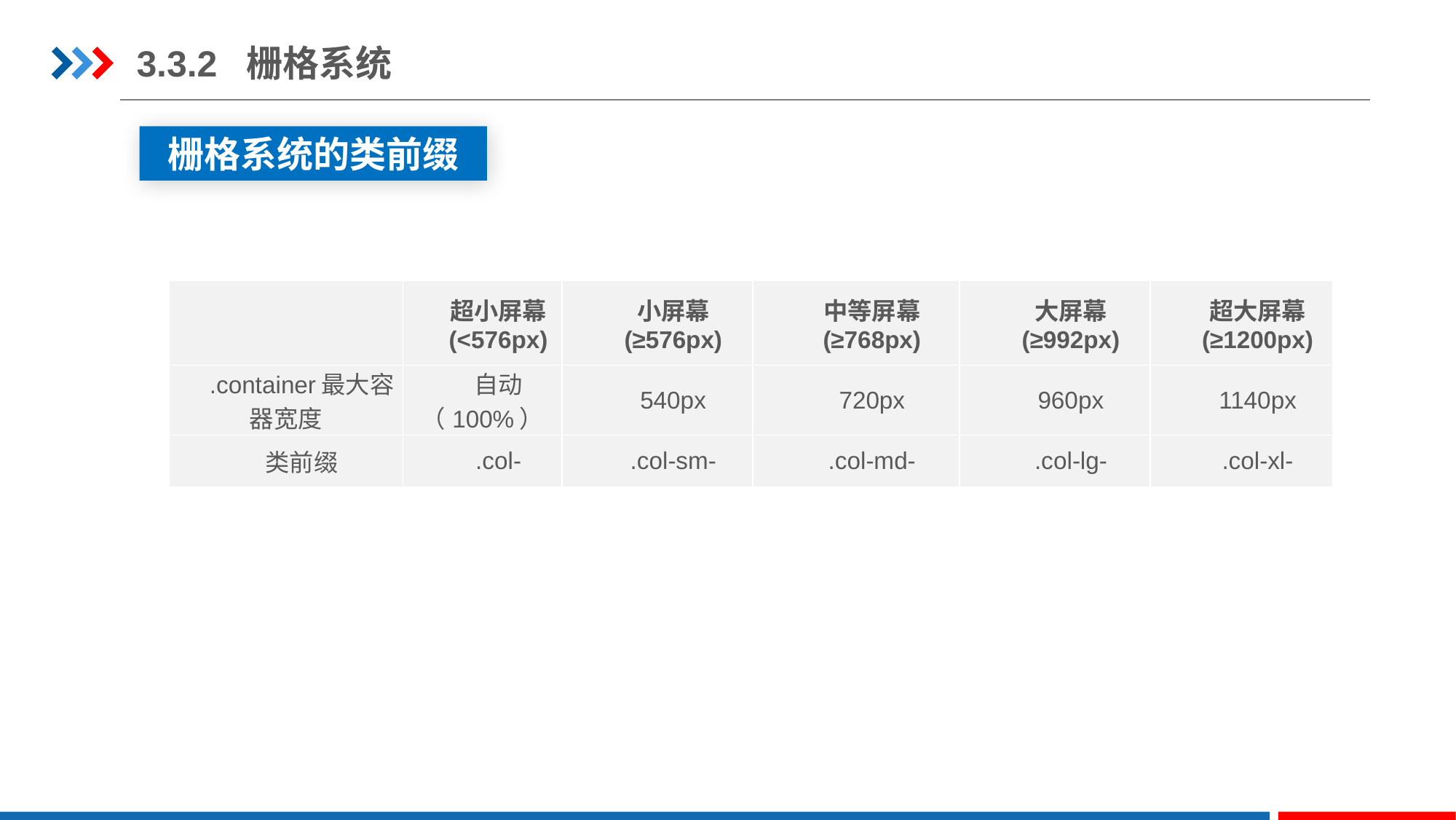

3.3.2  栅格系统
栅格系统的类前缀
|  | 超小屏幕 (<576px) | 小屏幕 (≥576px) | 中等屏幕 (≥768px) | 大屏幕 (≥992px) | 超大屏幕 (≥1200px) |
| --- | --- | --- | --- | --- | --- |
| .container最大容器宽度 | 自动（100%） | 540px | 720px | 960px | 1140px |
| 类前缀 | .col- | .col-sm- | .col-md- | .col-lg- | .col-xl- |